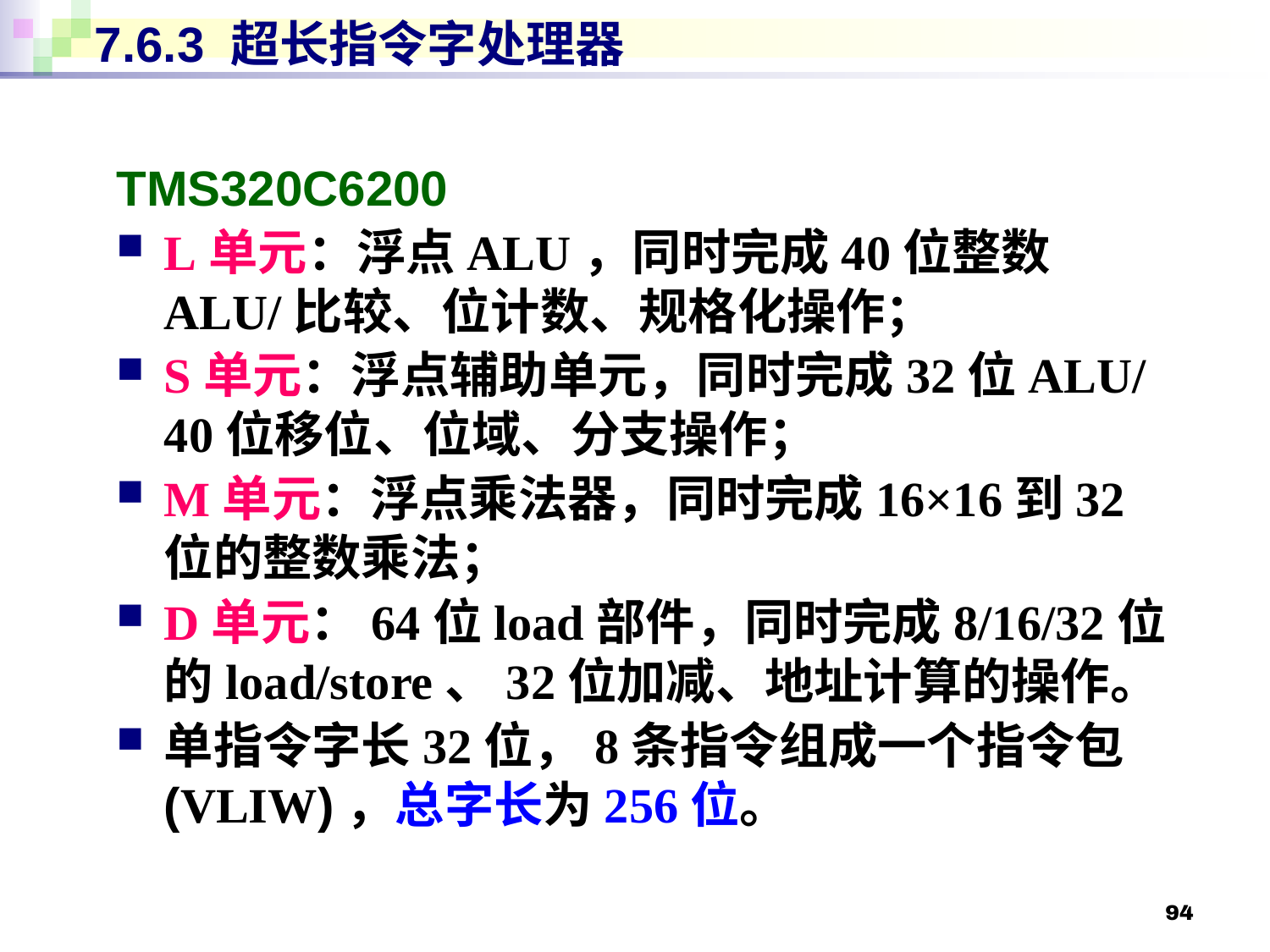

# 7.6.3 超长指令字处理器
TMS320C6200
L单元：浮点ALU，同时完成40位整数ALU/比较、位计数、规格化操作；
S单元：浮点辅助单元，同时完成32位ALU/40位移位、位域、分支操作；
M单元：浮点乘法器，同时完成16×16到32位的整数乘法；
D单元：64位load部件，同时完成8/16/32位的load/store、32位加减、地址计算的操作。
单指令字长32位，8条指令组成一个指令包(VLIW)，总字长为256位。
94